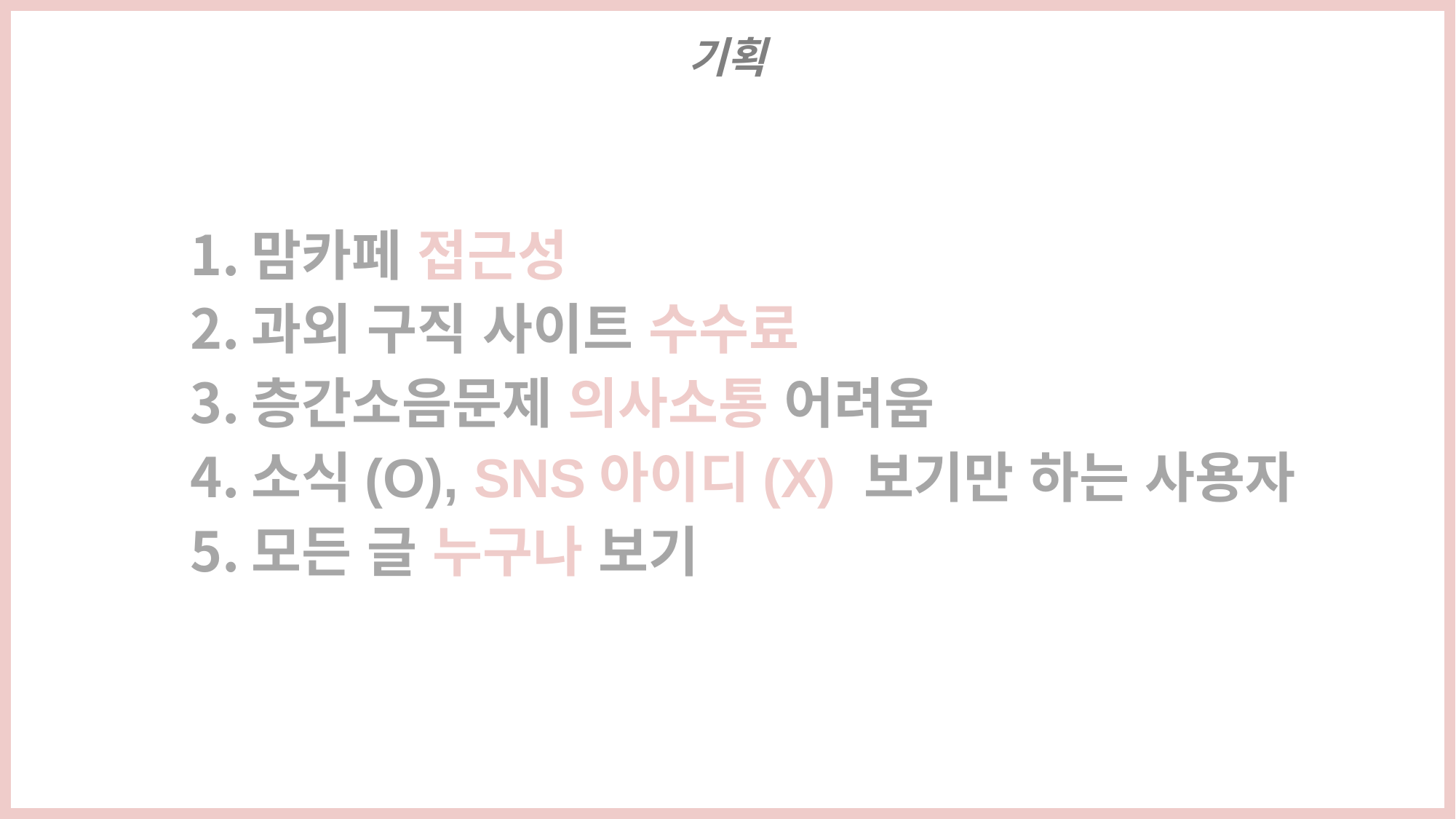

기획
맘카페 접근성
과외 구직 사이트 수수료
층간소음문제 의사소통 어려움
소식(O), SNS아이디(X) 보기만 하는 사용자
모든 글 누구나 보기